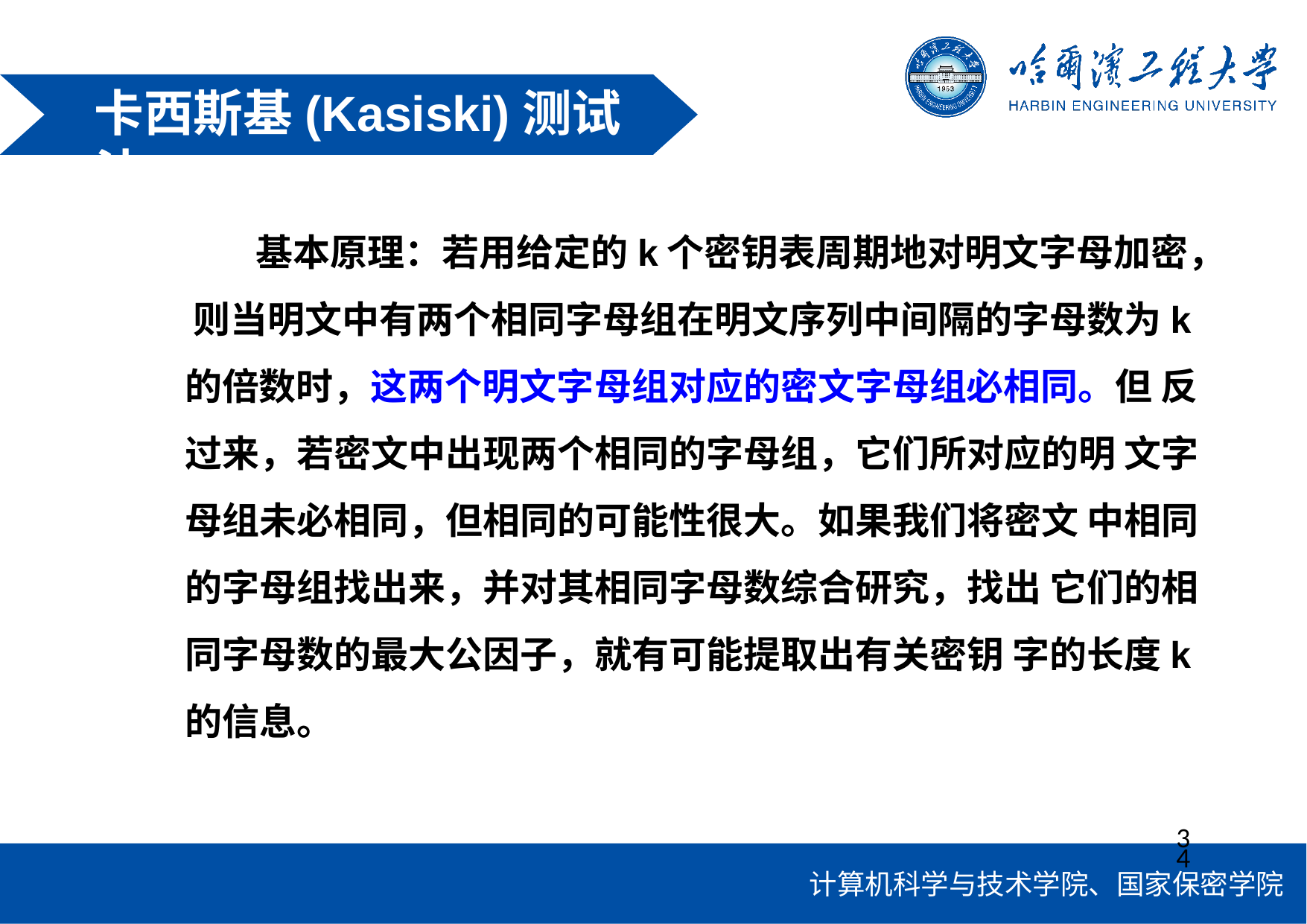

# 卡西斯基(Kasiski)测试法
基本原理：若用给定的k个密钥表周期地对明文字母加密， 则当明文中有两个相同字母组在明文序列中间隔的字母数为k  的倍数时，这两个明文字母组对应的密文字母组必相同。但 反过来，若密文中出现两个相同的字母组，它们所对应的明 文字母组未必相同，但相同的可能性很大。如果我们将密文 中相同的字母组找出来，并对其相同字母数综合研究，找出 它们的相同字母数的最大公因子，就有可能提取出有关密钥 字的长度k的信息。
34